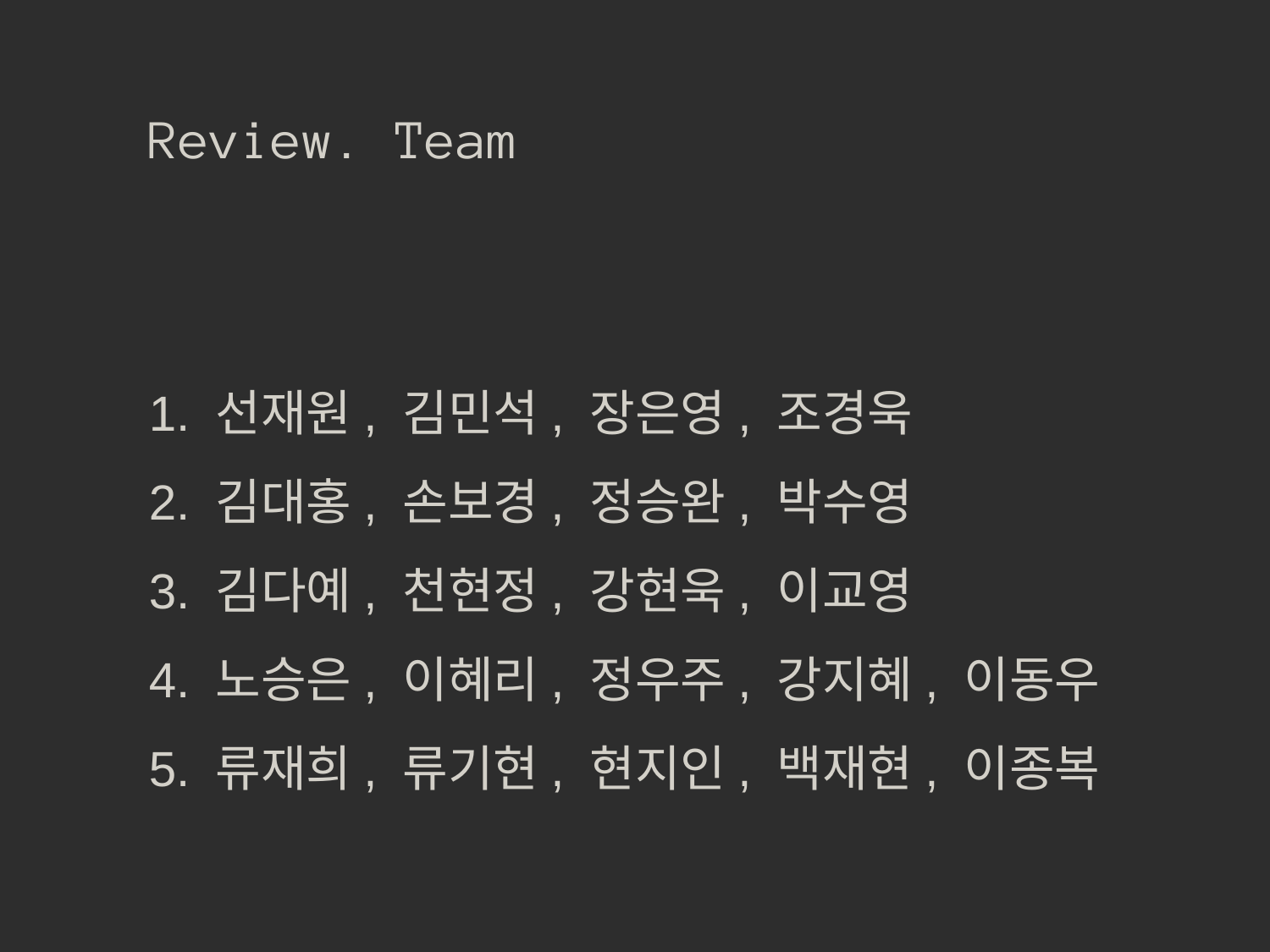

Review. Team
1. 선재원, 김민석, 장은영, 조경욱
2. 김대홍, 손보경, 정승완, 박수영
3. 김다예, 천현정, 강현욱, 이교영
4. 노승은, 이혜리, 정우주, 강지혜, 이동우
5. 류재희, 류기현, 현지인, 백재현, 이종복